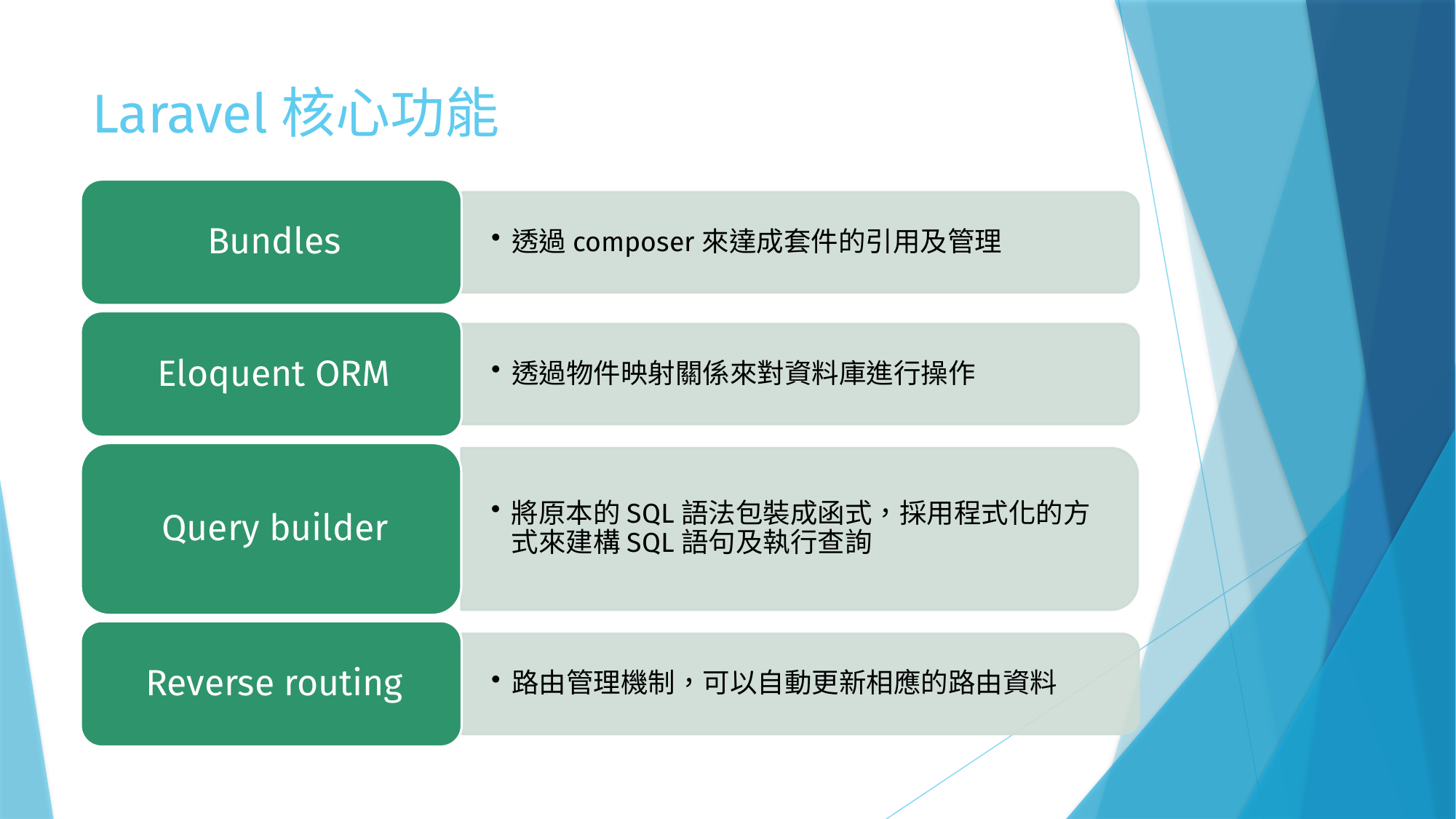

# Laravel核心功能
透過composer來達成套件的引用及管理
Bundles
透過物件映射關係來對資料庫進行操作
Eloquent ORM
將原本的SQL語法包裝成函式，採用程式化的方式來建構SQL語句及執行查詢
Query builder
路由管理機制，可以自動更新相應的路由資料
Reverse routing